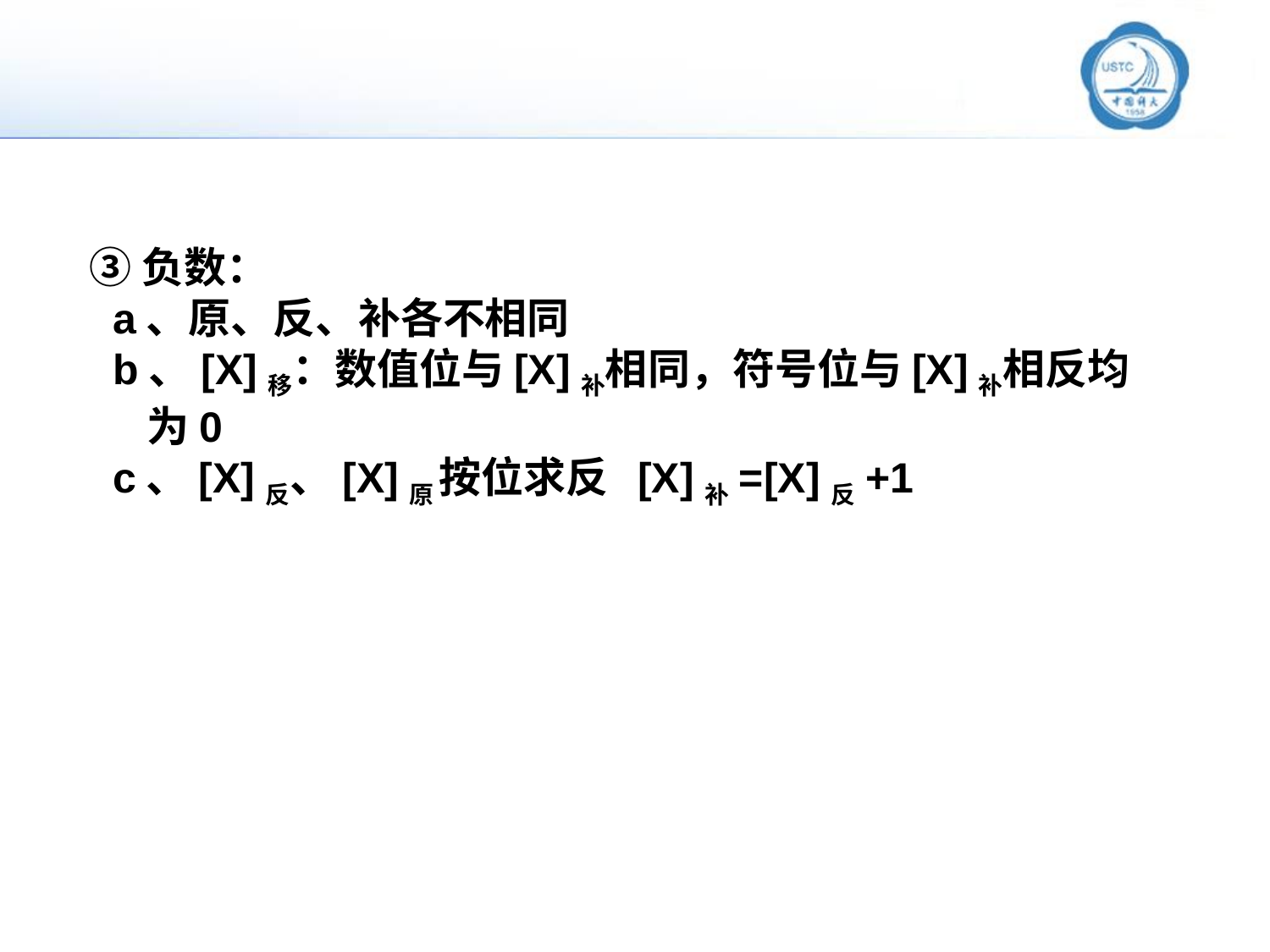

③负数：
  a、原、反、补各不相同
  b、[X]移：数值位与[X]补相同，符号位与[X]补相反均
     为0
  c、[X]反、[X]原 按位求反  [X]补=[X]反+1